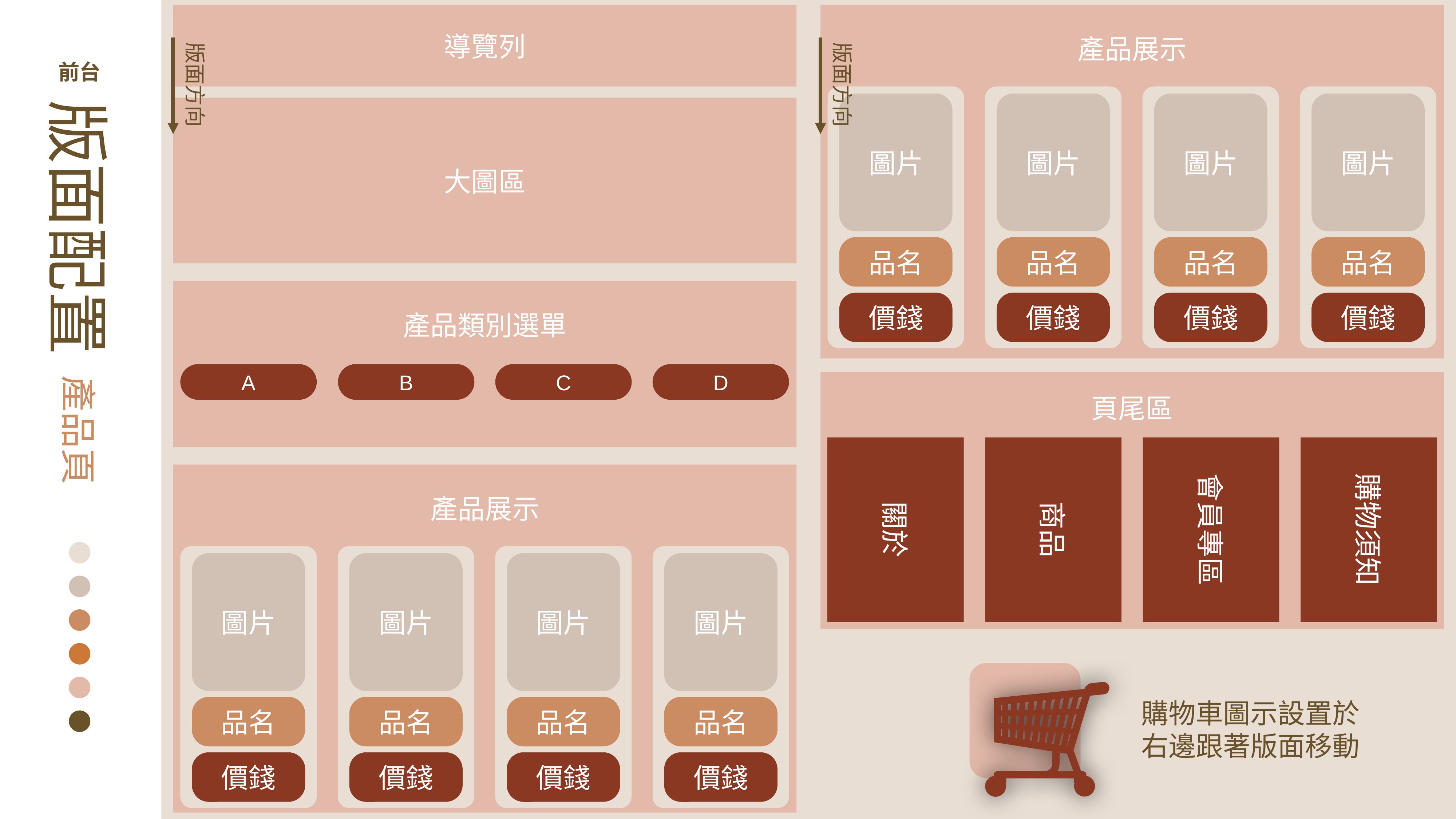

導覽列

產品展示

圖片
品名
價錢

圖片
品名
價錢

圖片
品名
價錢

圖片
品名
價錢

版面方向

版面方向
前台
版面配置
大圖區

產品類別選單
產品頁
A
B
C
D

頁尾區
關於
商品
會員專區
購物須知

產品展示

圖片
品名
價錢

圖片
品名
價錢

圖片
品名
價錢
圖片

購物車圖示設置於
右邊跟著版面移動
品名
價錢